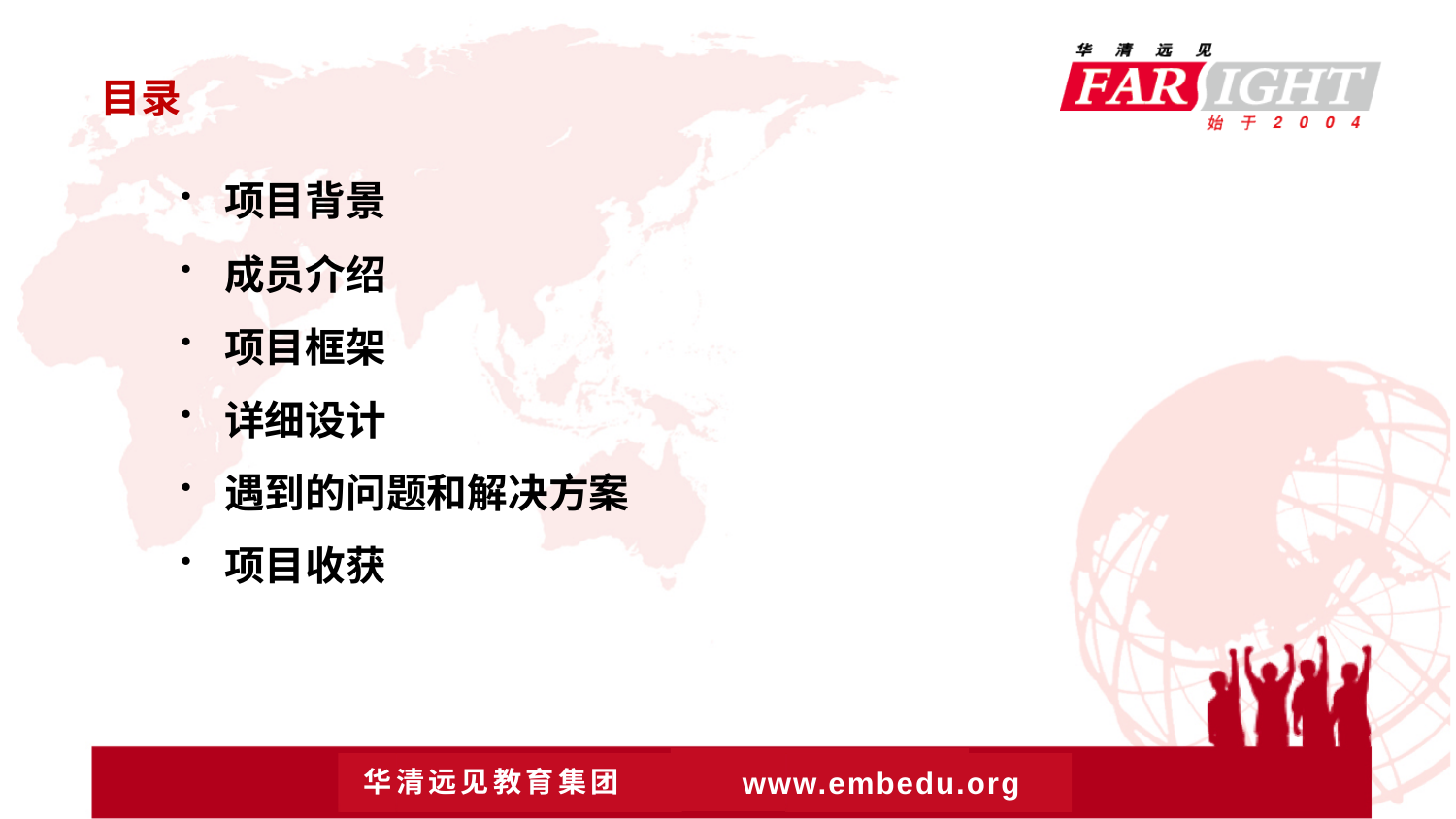

# 目录
项目背景
成员介绍
项目框架
详细设计
遇到的问题和解决方案
项目收获